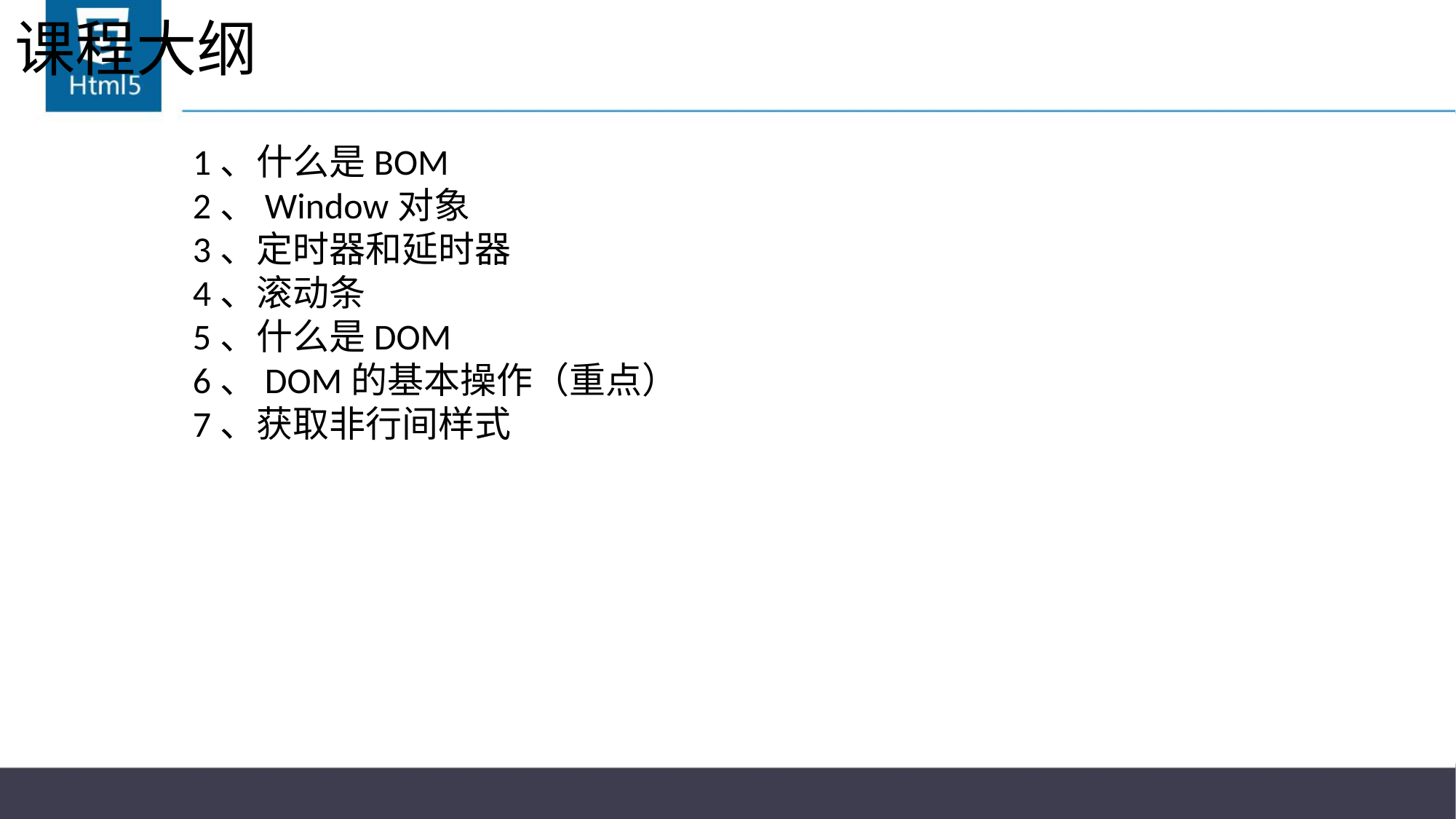

# 课程大纲
1、什么是BOM
2、Window对象
3、定时器和延时器
4、滚动条
5、什么是DOM
6、DOM的基本操作（重点）
7、获取非行间样式